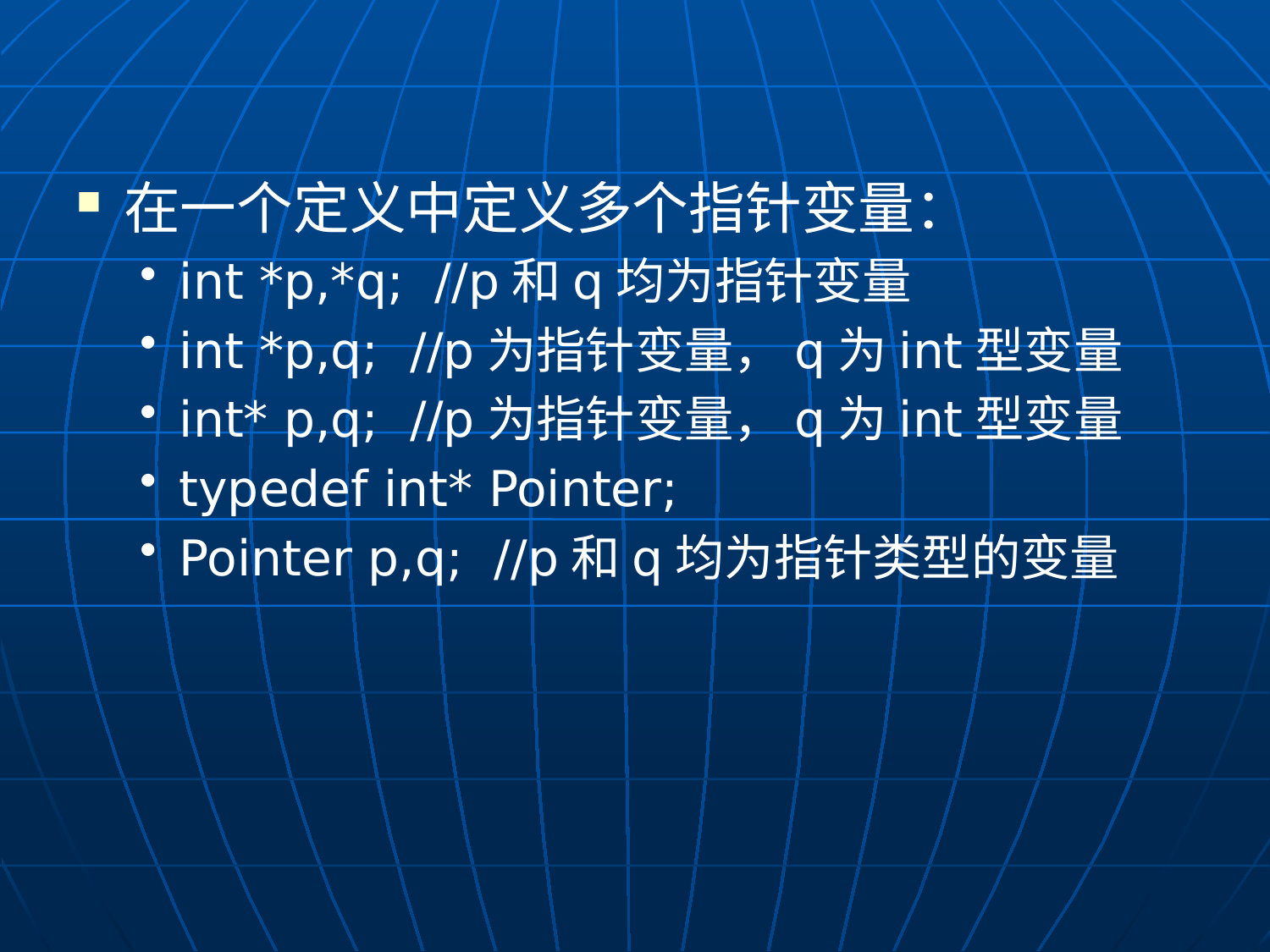

在一个定义中定义多个指针变量：
int *p,*q;  //p和q均为指针变量
int *p,q;  //p为指针变量，q为int型变量
int* p,q;  //p为指针变量，q为int型变量
typedef int* Pointer;
Pointer p,q;  //p和q均为指针类型的变量